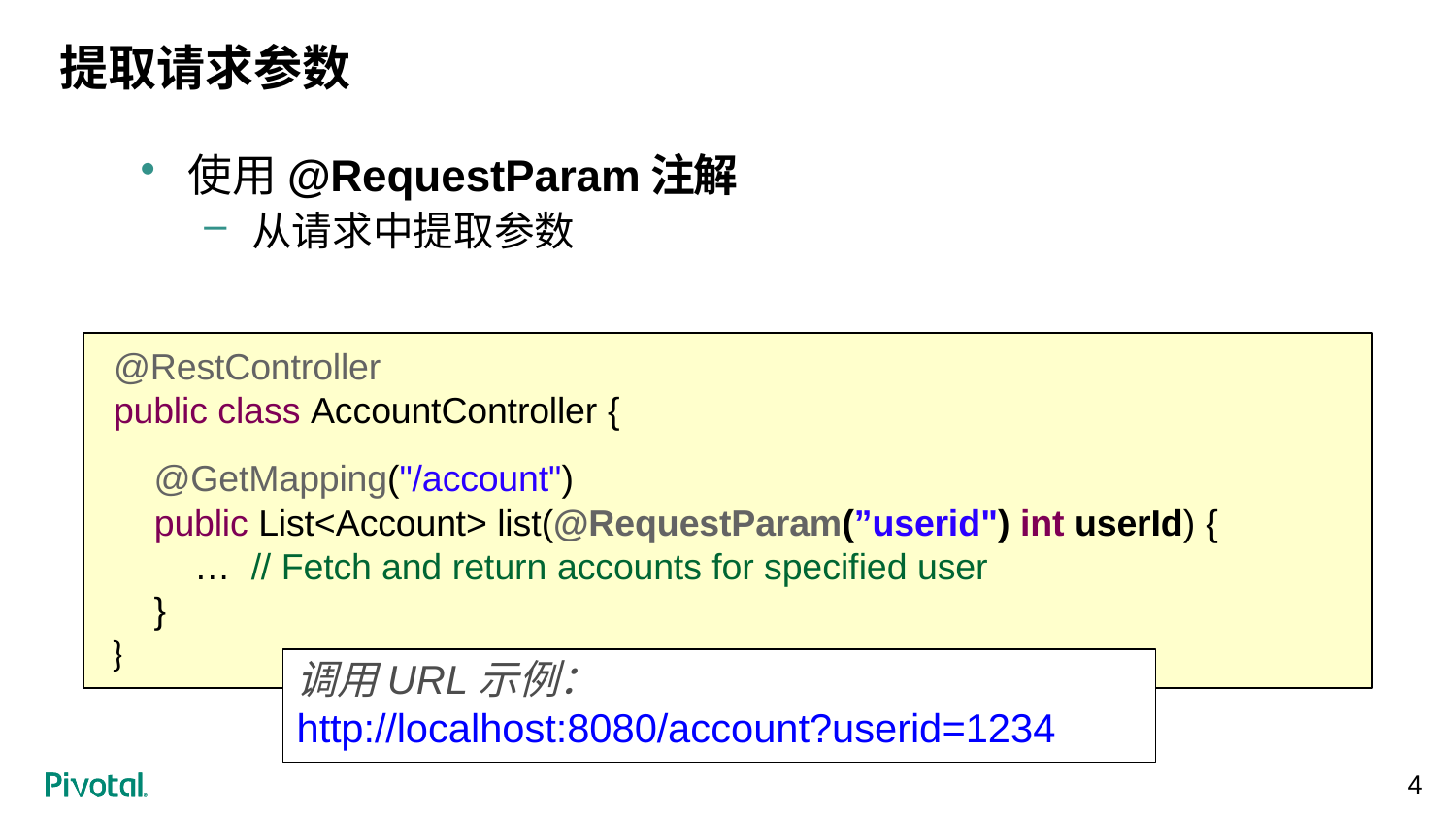

提取请求参数
使用@RequestParam注解
从请求中提取参数

@RestController
public class AccountController {
@GetMapping("/account")
public List<Account> list(@RequestParam(”userid") int userId) {
…  // Fetch and return accounts for specified user
}
}

调用URL示例：
http://localhost:8080/account?userid=1234
4